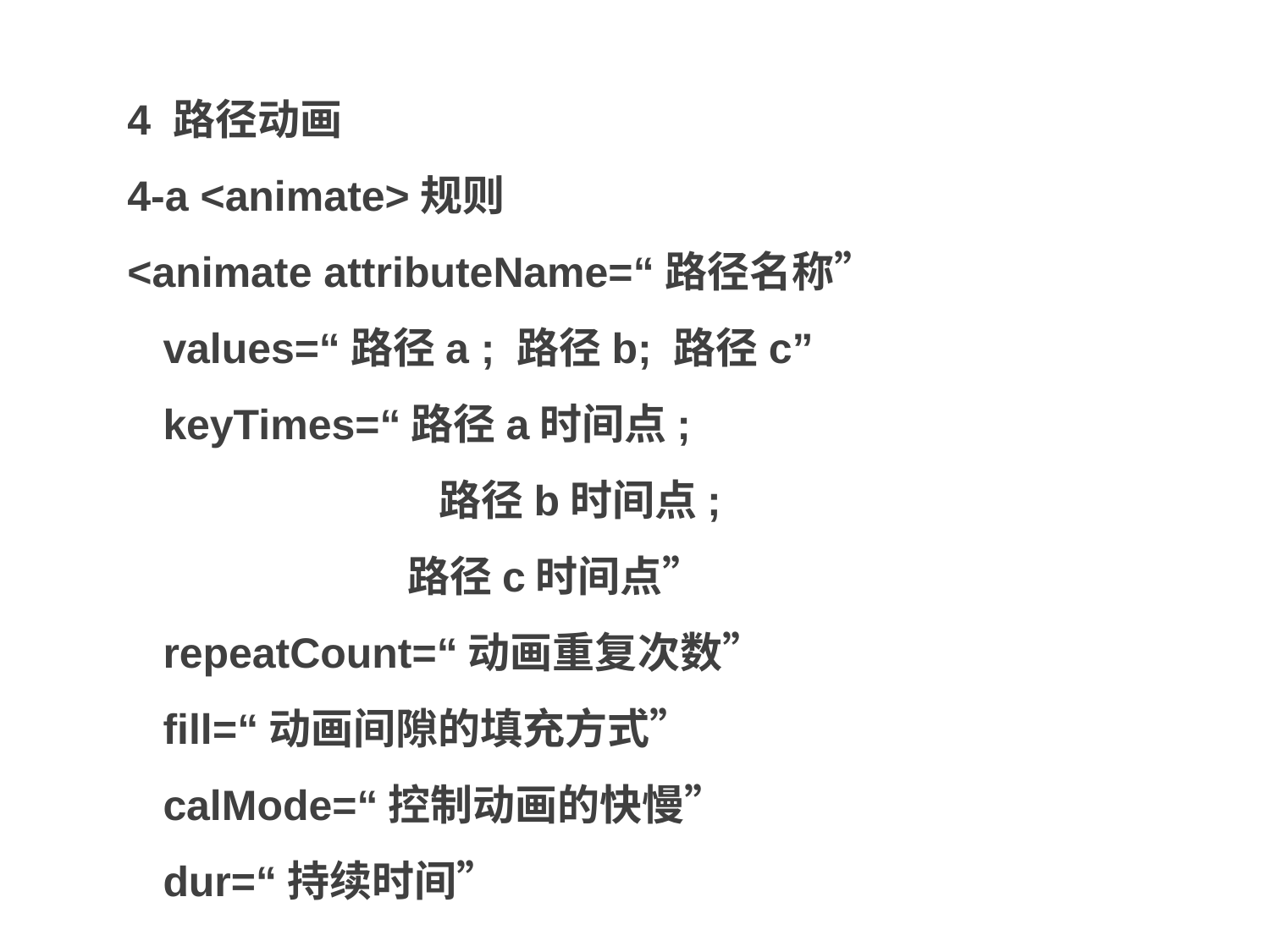

4 路径动画
4-a <animate>规则
<animate attributeName=“路径名称”
   values=“路径a ; 路径b; 路径c”
   keyTimes=“路径a时间点;
		     路径b时间点;
	               路径c时间点”
   repeatCount=“动画重复次数”
   fill=“动画间隙的填充方式”
   calMode=“控制动画的快慢”
   dur=“持续时间”